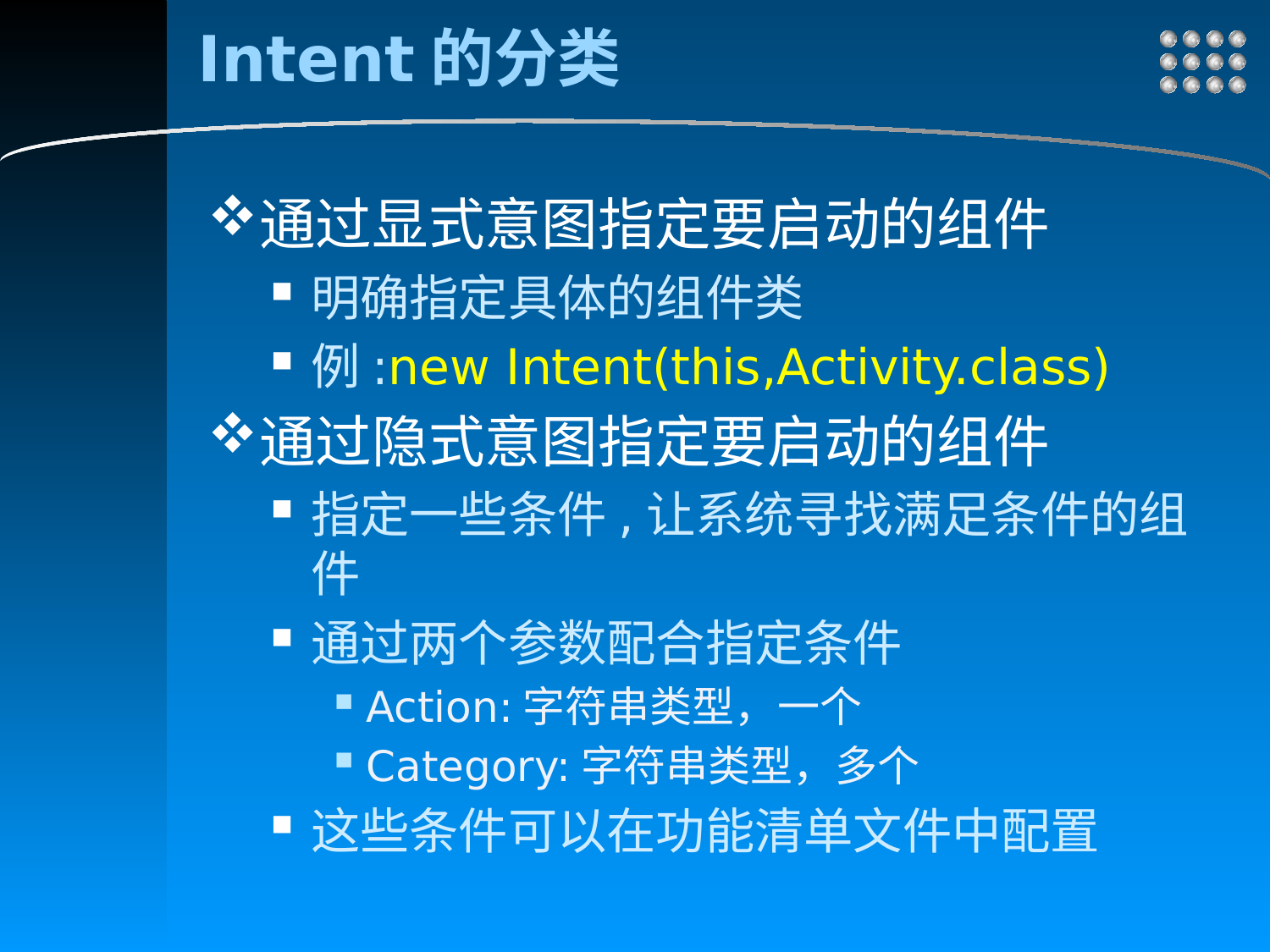

# Intent的分类
通过显式意图指定要启动的组件
明确指定具体的组件类
例:new Intent(this,Activity.class)
通过隐式意图指定要启动的组件
指定一些条件,让系统寻找满足条件的组件
通过两个参数配合指定条件
Action:字符串类型，一个
Category:字符串类型，多个
这些条件可以在功能清单文件中配置